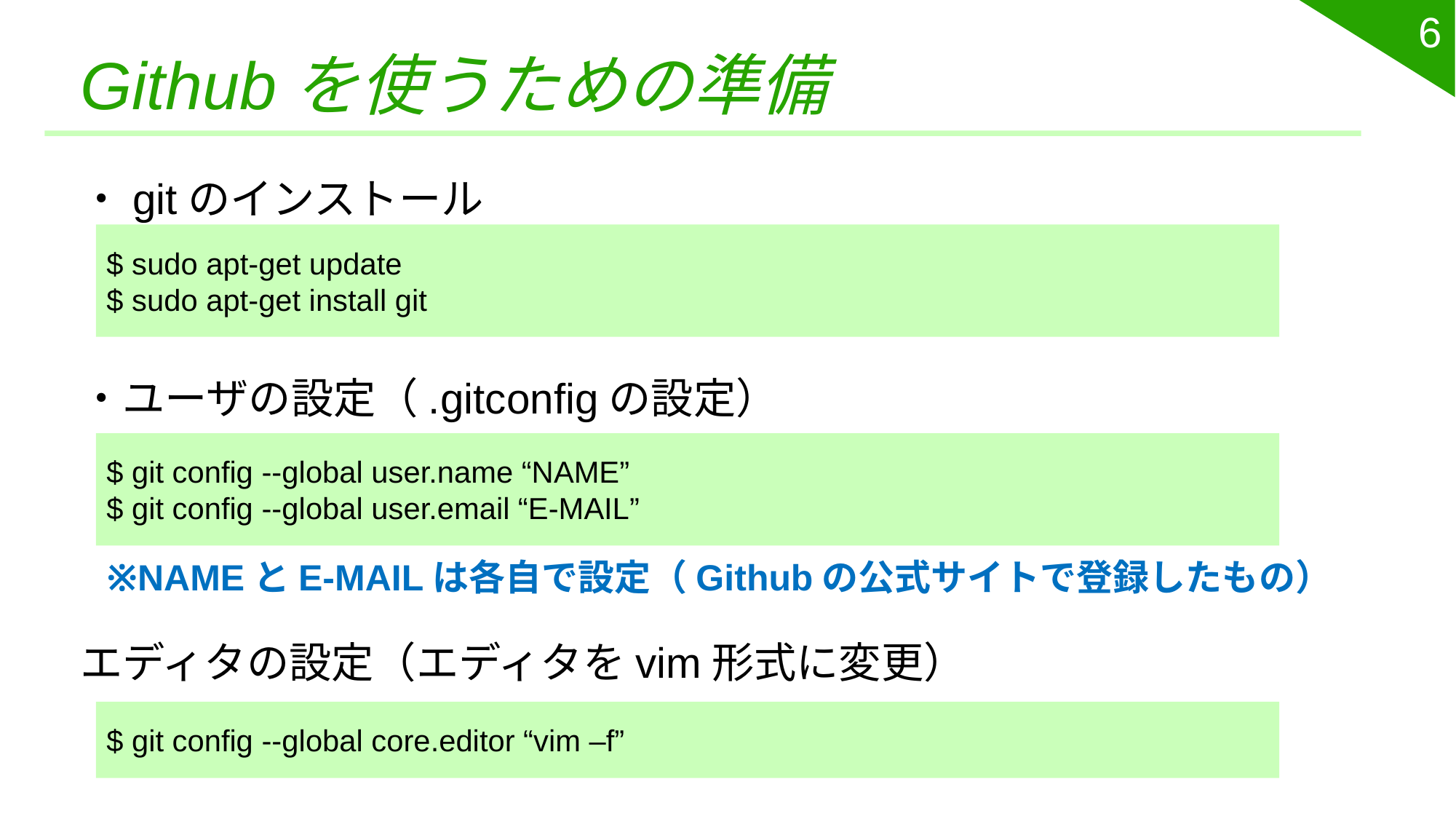

6
# Githubを使うための準備
・gitのインストール
$ sudo apt-get update
$ sudo apt-get install git
・ユーザの設定（.gitconfigの設定）
$ git config --global user.name “NAME”
$ git config --global user.email “E-MAIL”
※NAMEとE-MAILは各自で設定（Githubの公式サイトで登録したもの）
エディタの設定（エディタをvim形式に変更）
$ git config --global core.editor “vim –f”